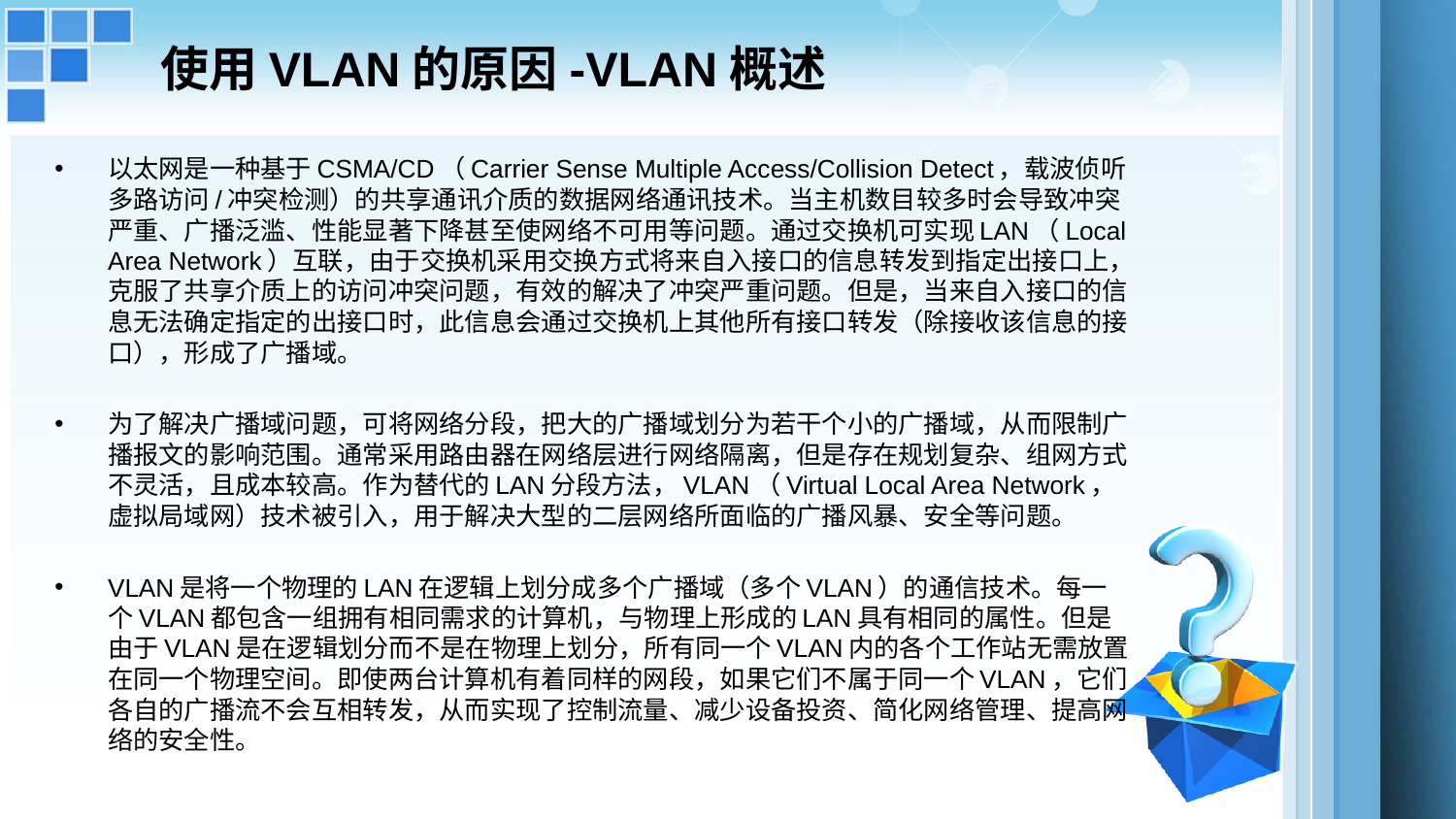

使用VLAN的原因-VLAN概述
以太网是一种基于CSMA/CD（Carrier Sense Multiple Access/Collision Detect，载波侦听多路访问/冲突检测）的共享通讯介质的数据网络通讯技术。当主机数目较多时会导致冲突严重、广播泛滥、性能显著下降甚至使网络不可用等问题。通过交换机可实现LAN（Local Area Network）互联，由于交换机采用交换方式将来自入接口的信息转发到指定出接口上，克服了共享介质上的访问冲突问题，有效的解决了冲突严重问题。但是，当来自入接口的信息无法确定指定的出接口时，此信息会通过交换机上其他所有接口转发（除接收该信息的接口），形成了广播域。

为了解决广播域问题，可将网络分段，把大的广播域划分为若干个小的广播域，从而限制广播报文的影响范围。通常采用路由器在网络层进行网络隔离，但是存在规划复杂、组网方式不灵活，且成本较高。作为替代的LAN分段方法，VLAN（Virtual Local Area Network，虚拟局域网）技术被引入，用于解决大型的二层网络所面临的广播风暴、安全等问题。

VLAN是将一个物理的LAN在逻辑上划分成多个广播域（多个VLAN）的通信技术。每一个VLAN都包含一组拥有相同需求的计算机，与物理上形成的LAN具有相同的属性。但是由于VLAN是在逻辑划分而不是在物理上划分，所有同一个VLAN内的各个工作站无需放置在同一个物理空间。即使两台计算机有着同样的网段，如果它们不属于同一个VLAN，它们各自的广播流不会互相转发，从而实现了控制流量、减少设备投资、简化网络管理、提高网络的安全性。